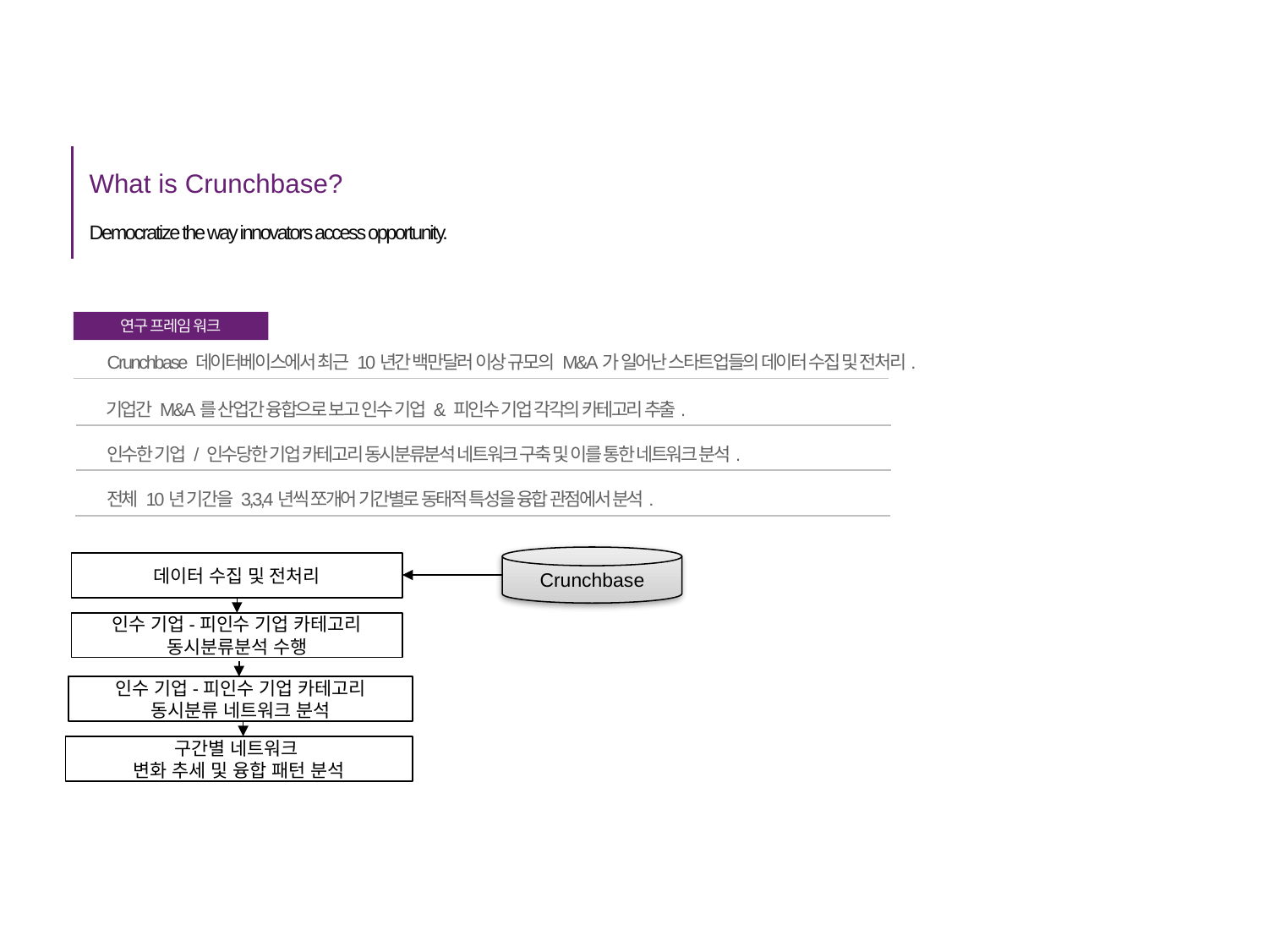

What is Crunchbase?
Democratize the way innovators access opportunity.
연구 프레임 워크
Crunchbase 데이터베이스에서 최근 10년간 백만달러 이상 규모의 M&A가 일어난 스타트업들의 데이터 수집 및 전처리.
기업간 M&A를 산업간 융합으로 보고 인수 기업 & 피인수 기업 각각의 카테고리 추출.
인수한 기업 / 인수당한 기업 카테고리 동시분류분석 네트워크 구축 및 이를 통한 네트워크 분석.

전체 10년 기간을 3,3,4년씩 쪼개어 기간별로 동태적 특성을 융합 관점에서 분석.
Crunchbase
데이터 수집 및 전처리
인수 기업-피인수 기업 카테고리
동시분류분석 수행
인수 기업-피인수 기업 카테고리
동시분류 네트워크 분석
구간별 네트워크
변화 추세 및 융합 패턴 분석